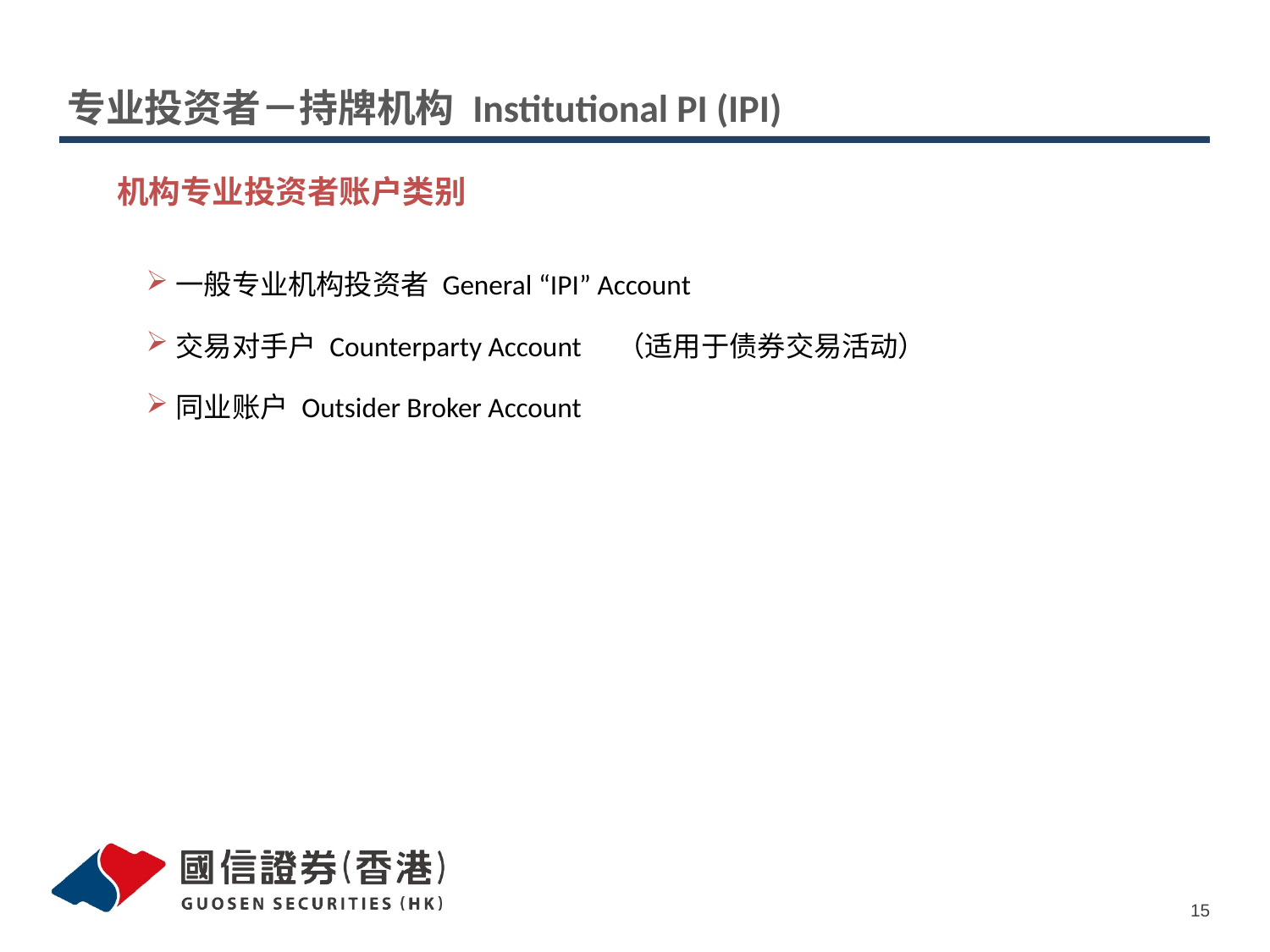

# 专业投资者－持牌机构 Institutional PI (IPI)
机构专业投资者账户类别
一般专业机构投资者 General “IPI” Account
交易对手户 Counterparty Account　（适用于债券交易活动）
同业账户 Outsider Broker Account